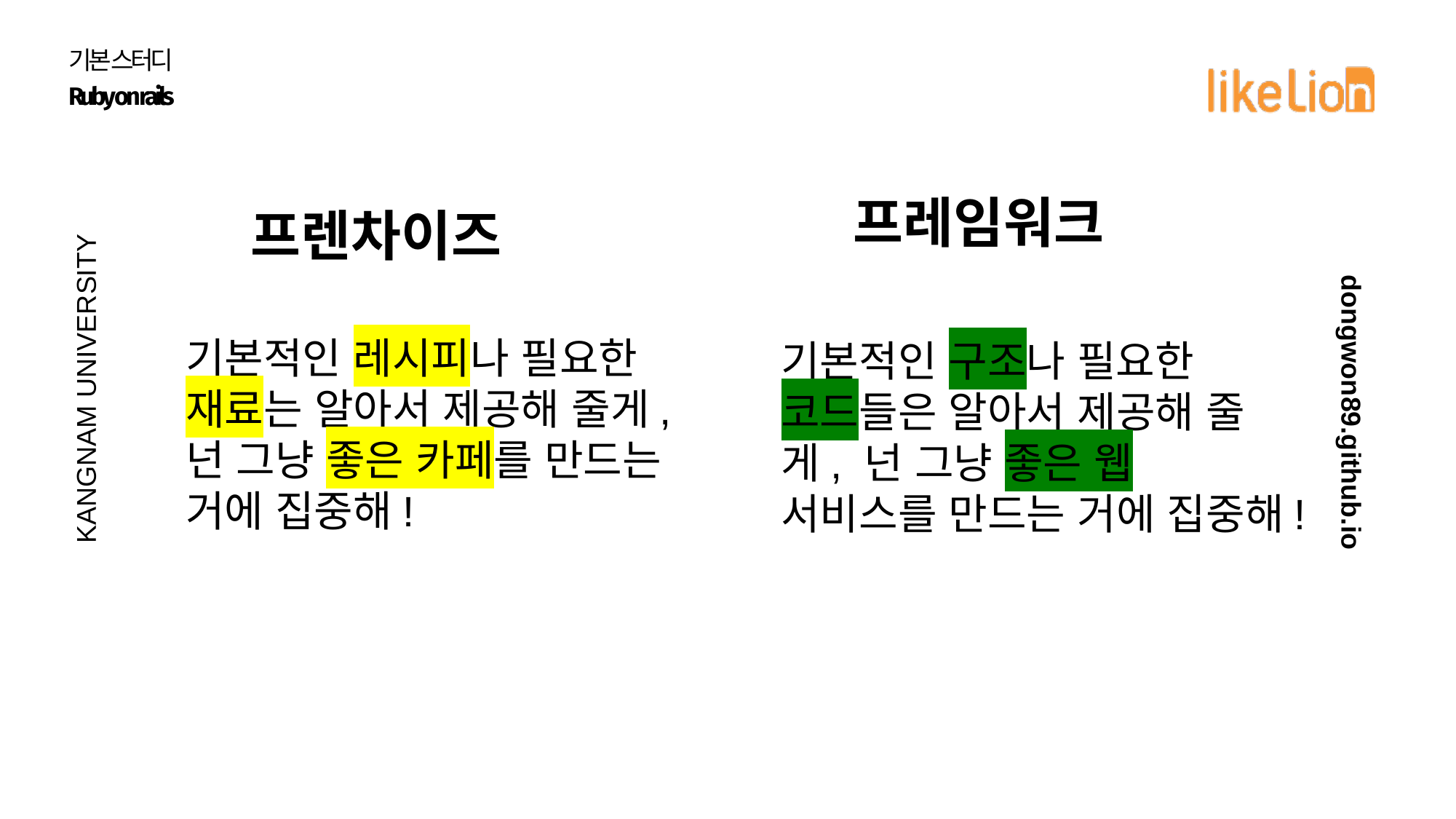

기본 스터디
Ruby on rails

KANGNAM UNIVERSITY
프레임워크
프렌차이즈
dongwon89.github.io
기본적인 레시피나 필요한 재료는 알아서 제공해 줄게, 넌 그냥 좋은 카페를 만드는 거에 집중해!
기본적인 구조나 필요한 코드들은 알아서 제공해 줄게, 넌 그냥 좋은 웹 서비스를 만드는 거에 집중해!